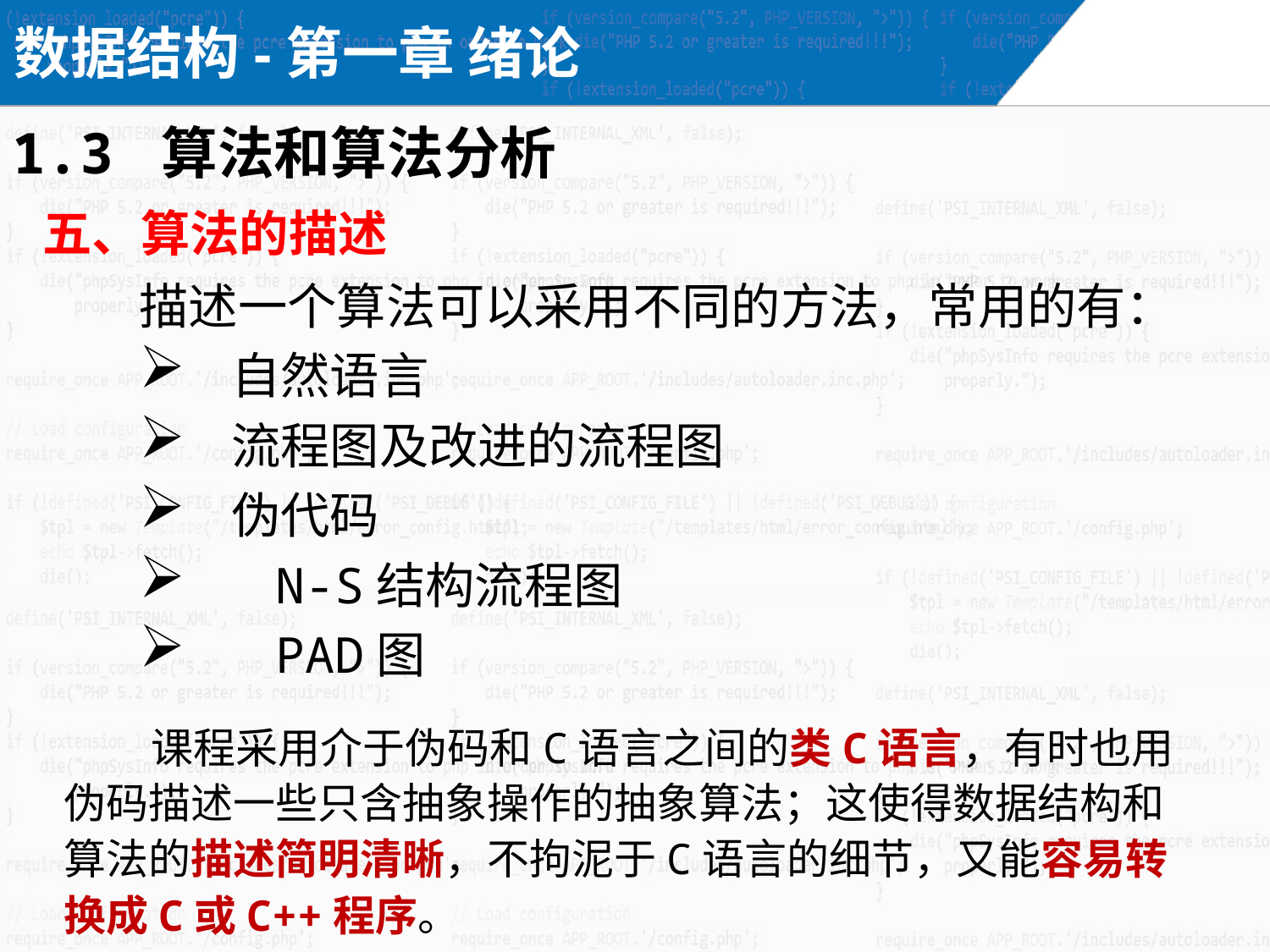

数据结构-第一章 绪论
1.3 算法和算法分析
五、算法的描述
描述一个算法可以采用不同的方法，常用的有：
   自然语言
   流程图及改进的流程图
   伪代码
   N-S结构流程图
   PAD图

课程采用介于伪码和C语言之间的类C语言，有时也用伪码描述一些只含抽象操作的抽象算法；这使得数据结构和算法的描述简明清晰，不拘泥于C语言的细节，又能容易转换成C或C++程序。